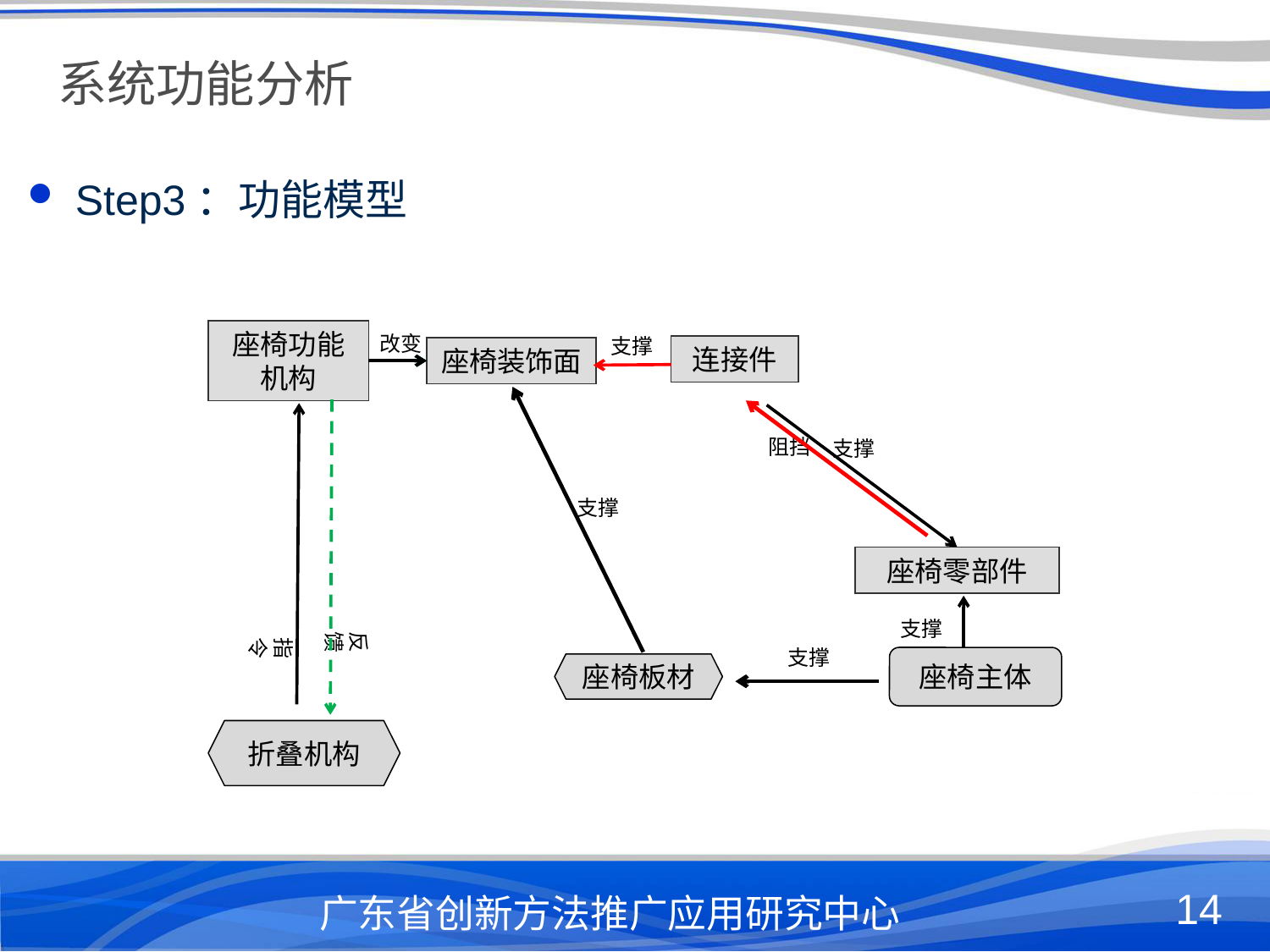

系统功能分析
Step3：功能模型
座椅功能机构
改变
支撑
连接件
座椅装饰面
阻挡
支撑
支撑
座椅零部件
支撑
反馈
指令
支撑
座椅主体
座椅板材
折叠机构
广东省创新方法推广应用研究中心
14